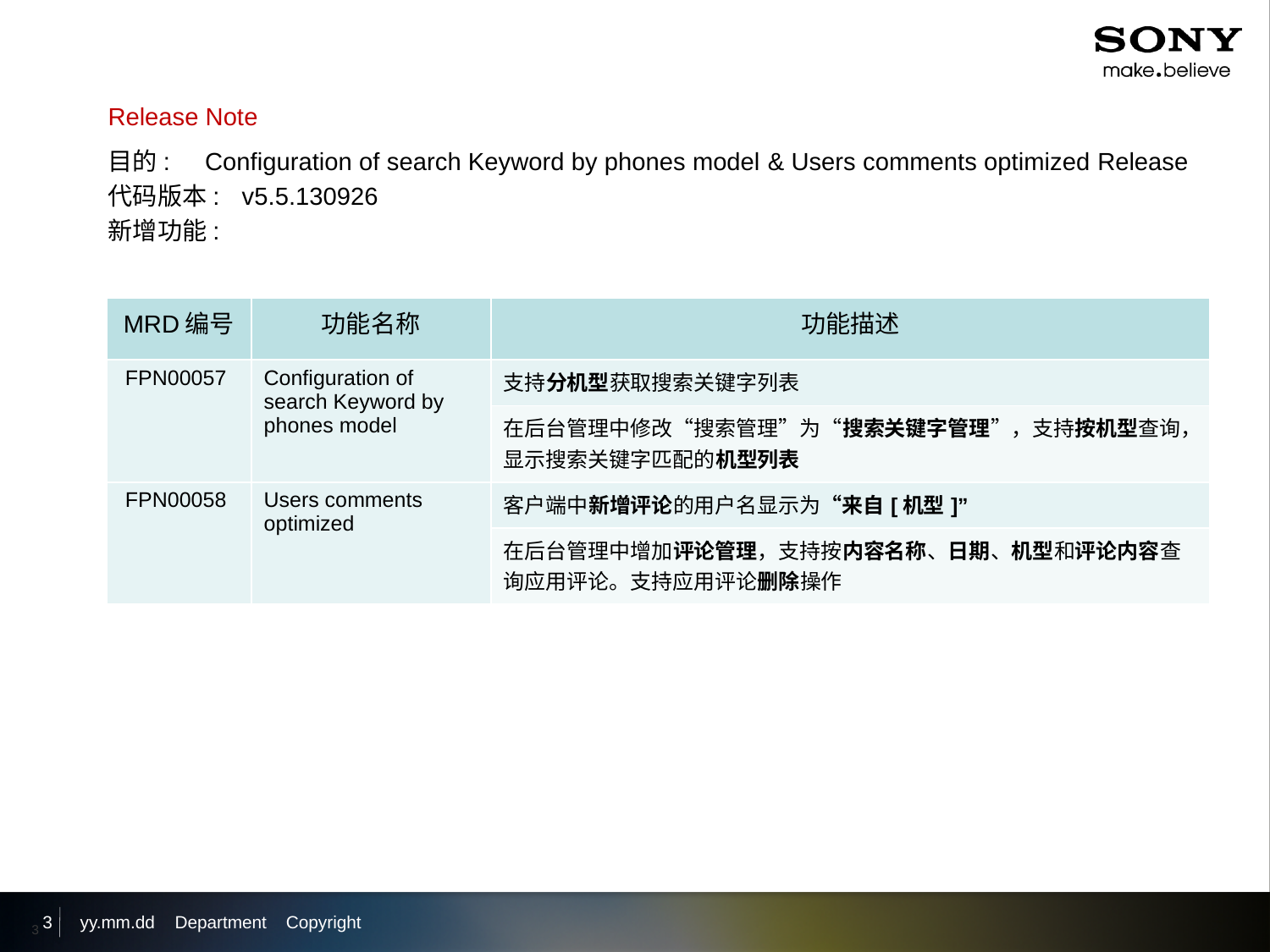

Release Note

目的:     Configuration of search Keyword by phones model & Users comments optimized Release
代码版本:	 v5.5.130926
新增功能:

| MRD编号 | 功能名称 | 功能描述 |
| --- | --- | --- |
| FPN00057 | Configuration of search Keyword by phones model | 支持分机型获取搜索关键字列表 |
|  |  | 在后台管理中修改“搜索管理”为“搜索关键字管理”，支持按机型查询，显示搜索关键字匹配的机型列表 |
| FPN00058 | Users comments optimized | 客户端中新增评论的用户名显示为“来自[机型]” |
|  |  | 在后台管理中增加评论管理，支持按内容名称、日期、机型和评论内容查询应用评论。支持应用评论删除操作 |
3
yy.mm.dd
Department    Copyright